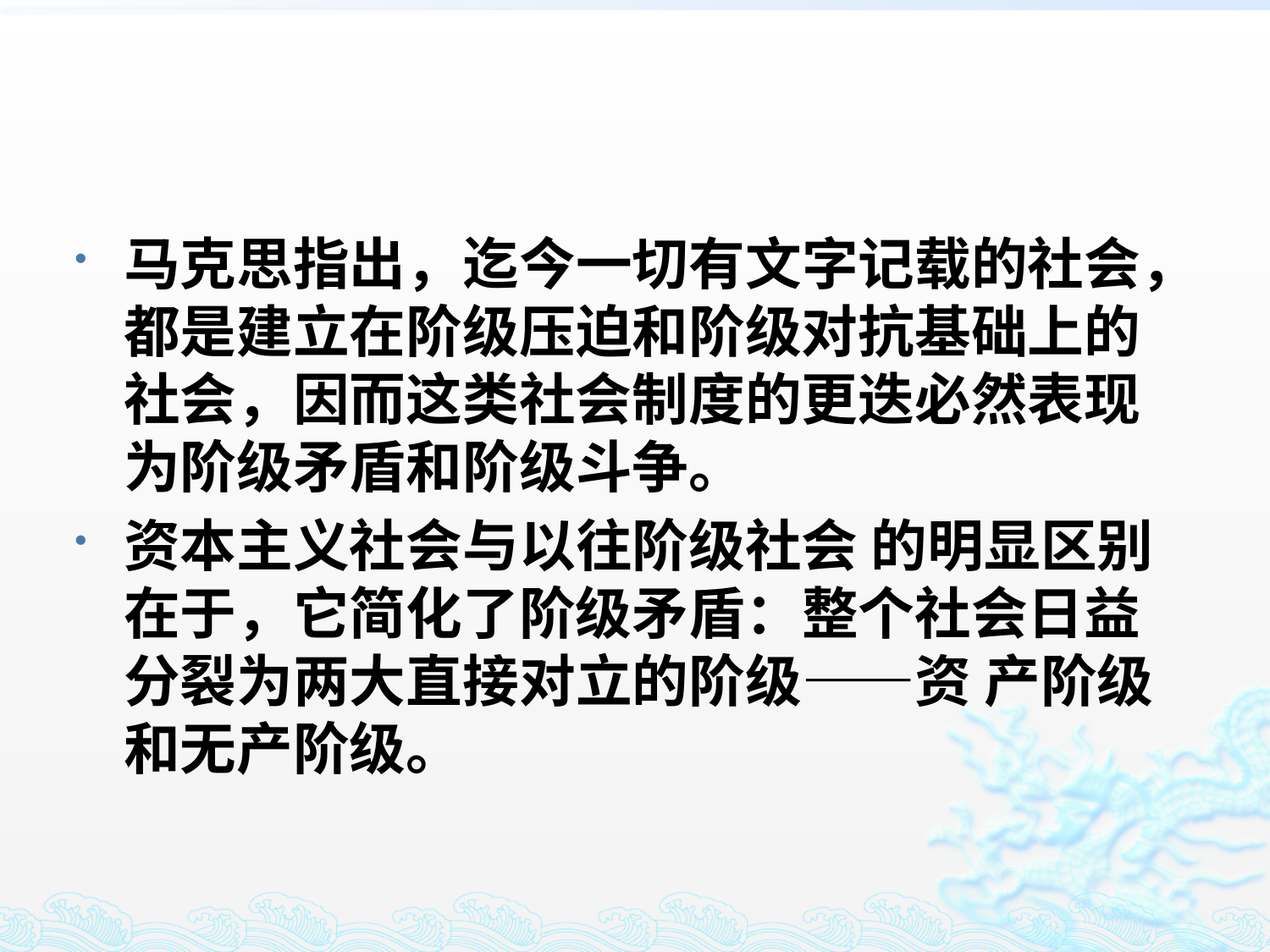

马克思指出，迄今一切有文字记载的社会，都是建立在阶级压迫和阶级对抗基础上的 社会，因而这类社会制度的更迭必然表现为阶级矛盾和阶级斗争。
资本主义社会与以往阶级社会 的明显区别在于，它简化了阶级矛盾：整个社会日益分裂为两大直接对立的阶级——资 产阶级和无产阶级。